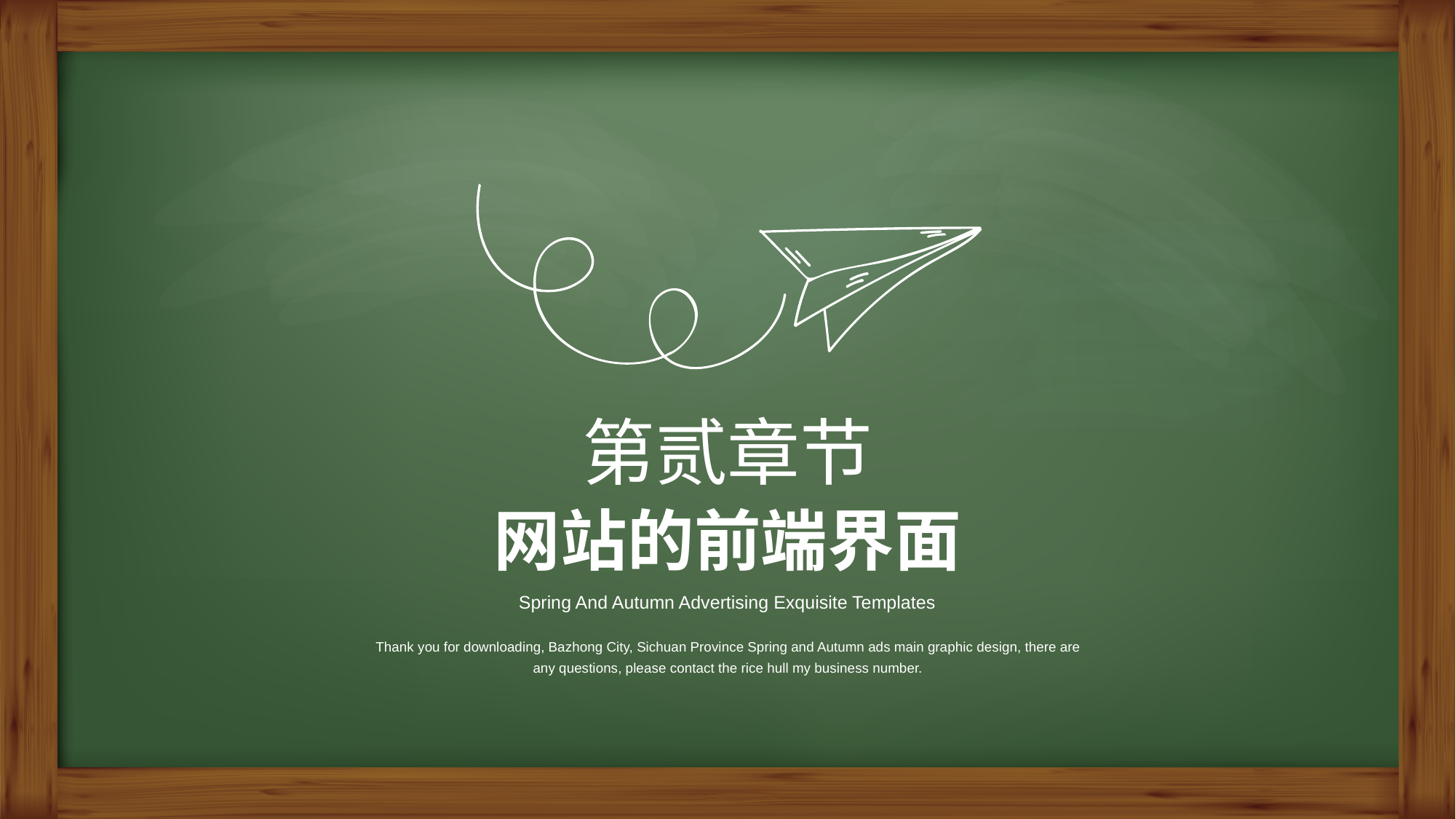

第贰章节
网站的前端界面
Spring And Autumn Advertising Exquisite Templates
Thank you for downloading, Bazhong City, Sichuan Province Spring and Autumn ads main graphic design, there are any questions, please contact the rice hull my business number.